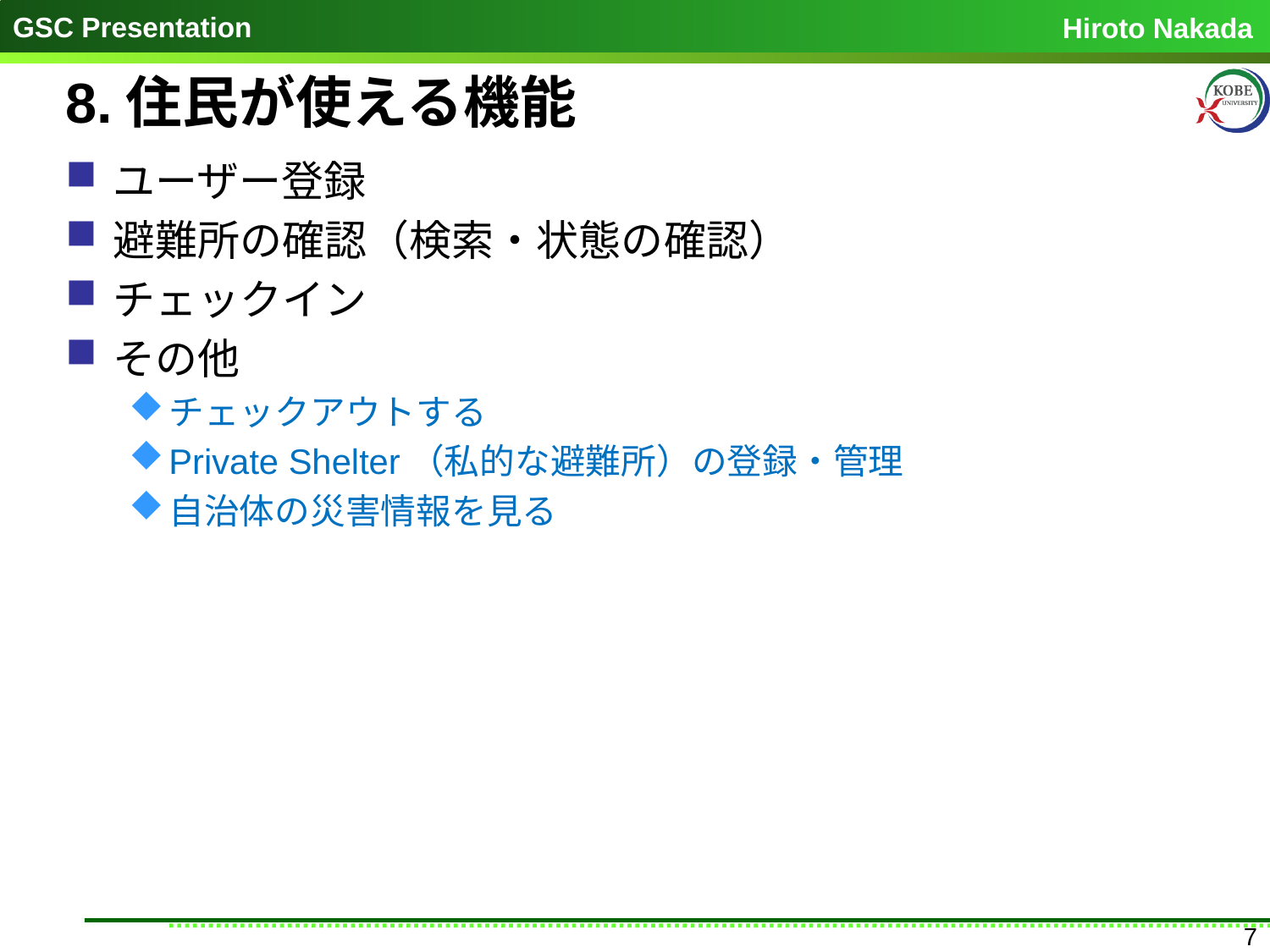

# 8.住民が使える機能
ユーザー登録
避難所の確認（検索・状態の確認）
チェックイン
その他
チェックアウトする
Private Shelter（私的な避難所）の登録・管理
自治体の災害情報を見る
7